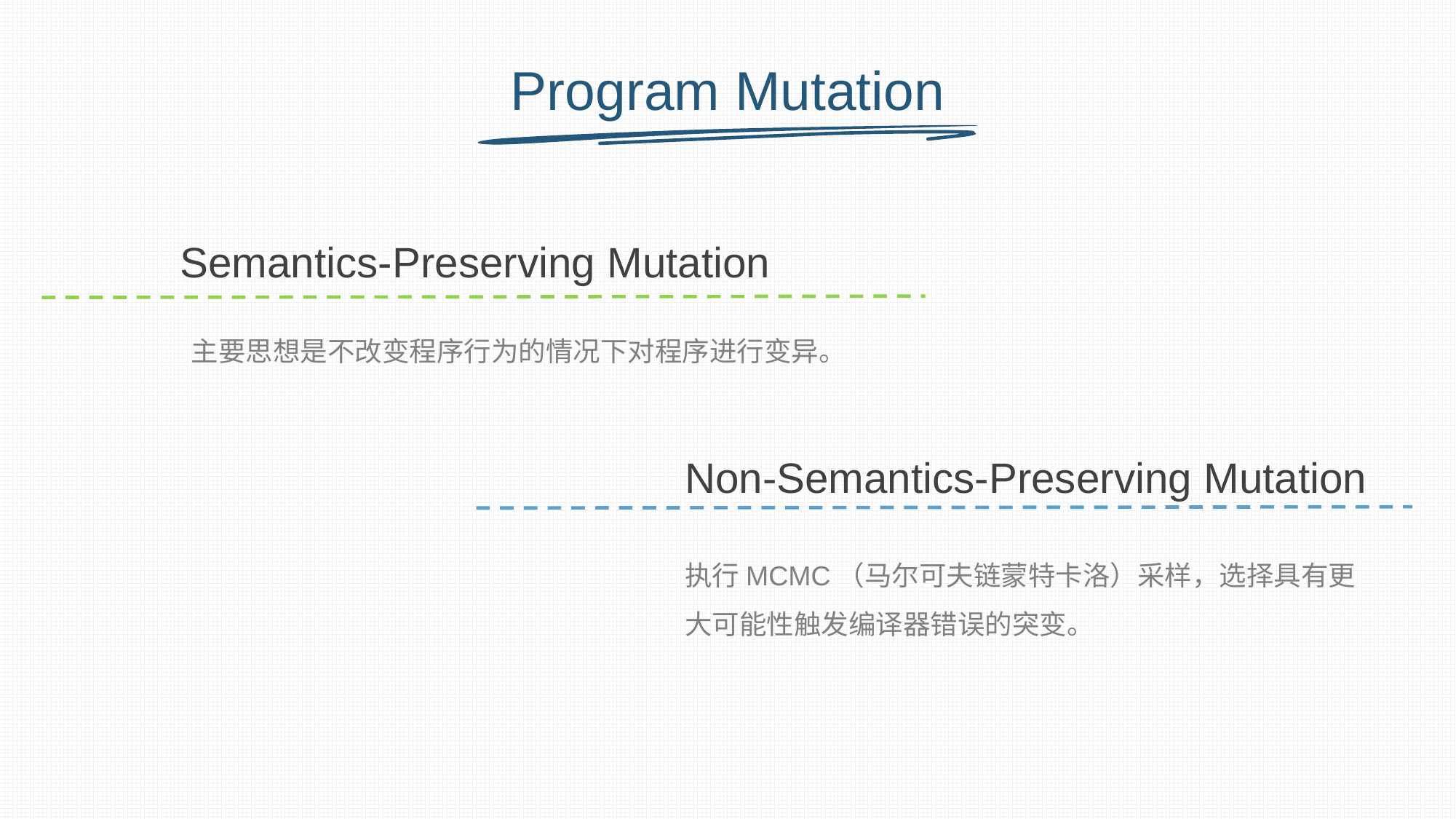

# Program Mutation
Semantics-Preserving Mutation

主要思想是不改变程序行为的情况下对程序进行变异。
Non-Semantics-Preserving Mutation
执行MCMC（马尔可夫链蒙特卡洛）采样，选择具有更大可能性触发编译器错误的突变。